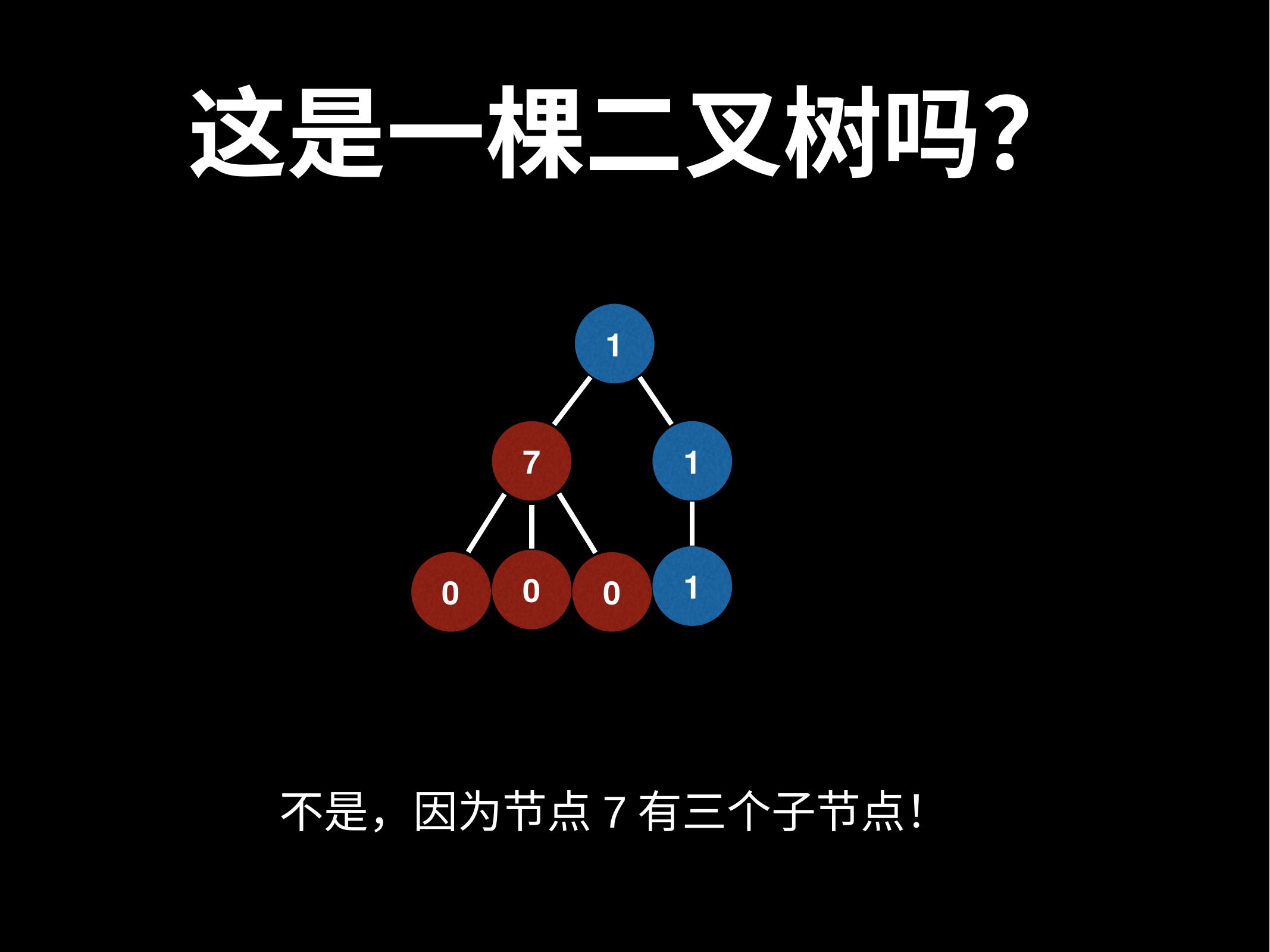

# 这是一棵二叉树吗？
1

7
1

1
0
0
0
不是，因为节点7有三个子节点！